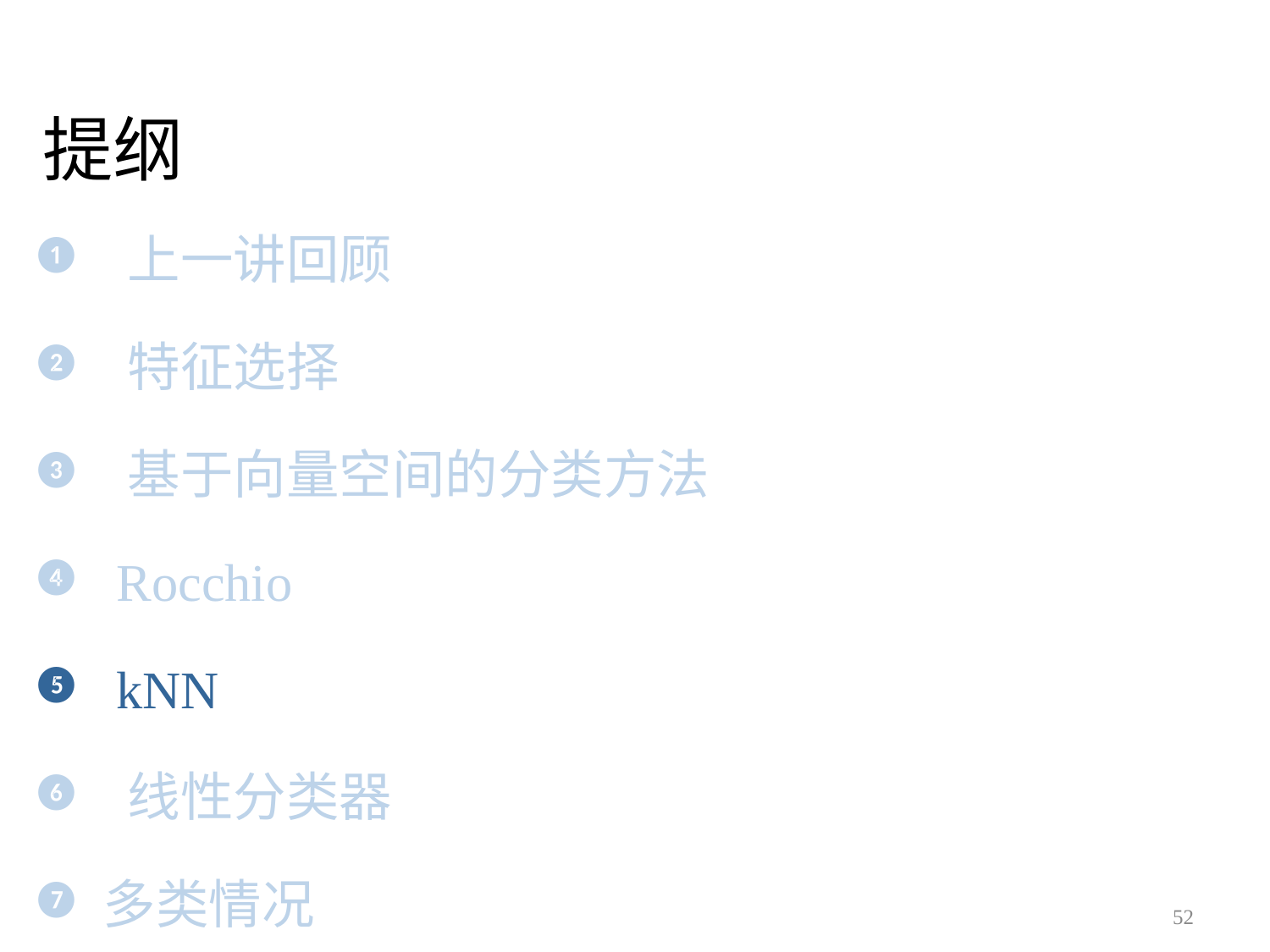

# 提纲
 上一讲回顾
 特征选择
 基于向量空间的分类方法
 Rocchio
 kNN
 线性分类器
多类情况

52